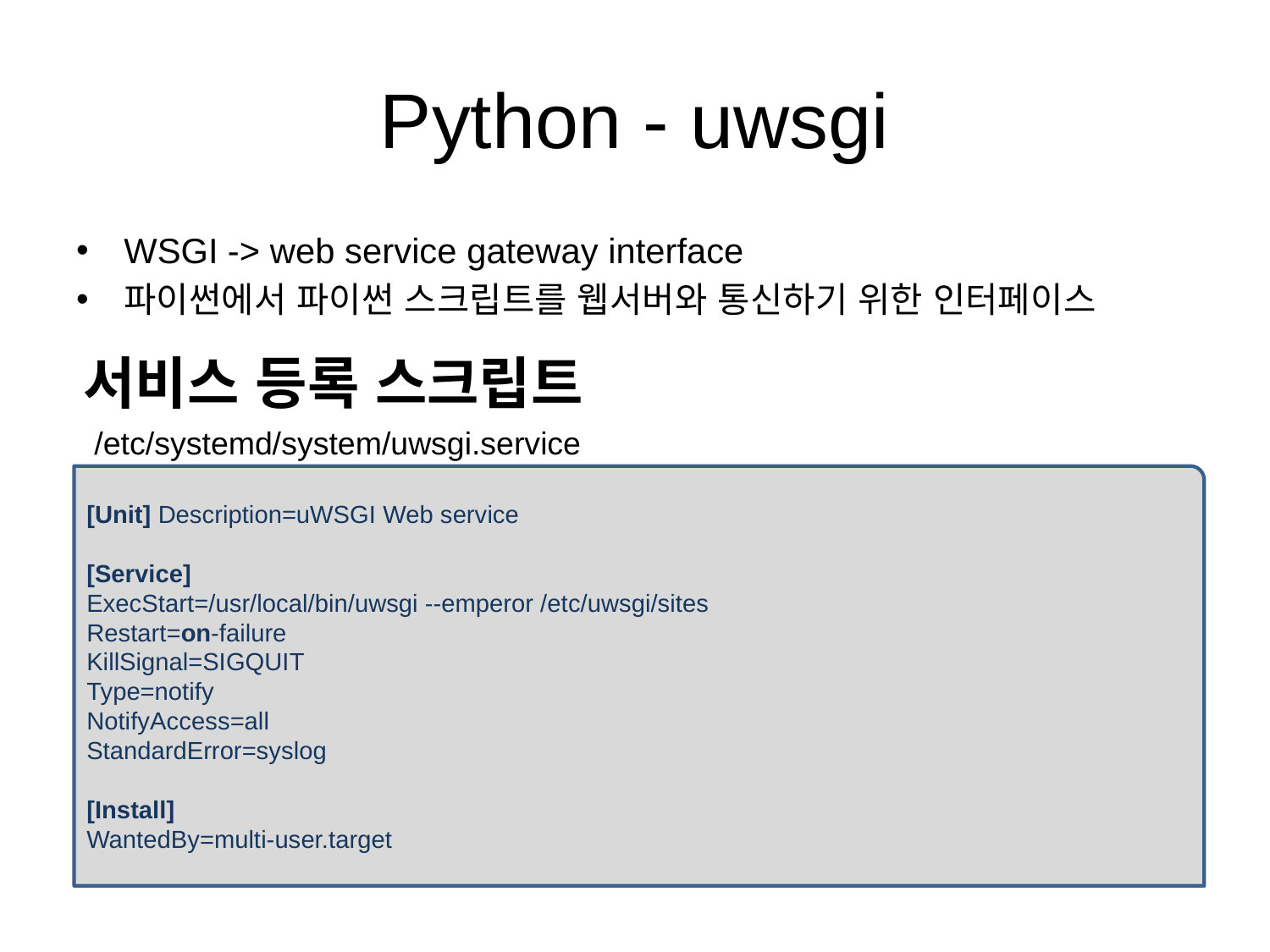

# Python - uwsgi
WSGI -> web service gateway interface
파이썬에서 파이썬 스크립트를 웹서버와 통신하기 위한 인터페이스

서비스 등록 스크립트
/etc/systemd/system/uwsgi.service
[Unit] Description=uWSGI Web service

[Service]
ExecStart=/usr/local/bin/uwsgi --emperor /etc/uwsgi/sites
Restart=on-failure
KillSignal=SIGQUIT
Type=notify
NotifyAccess=all
StandardError=syslog

[Install]
WantedBy=multi-user.target